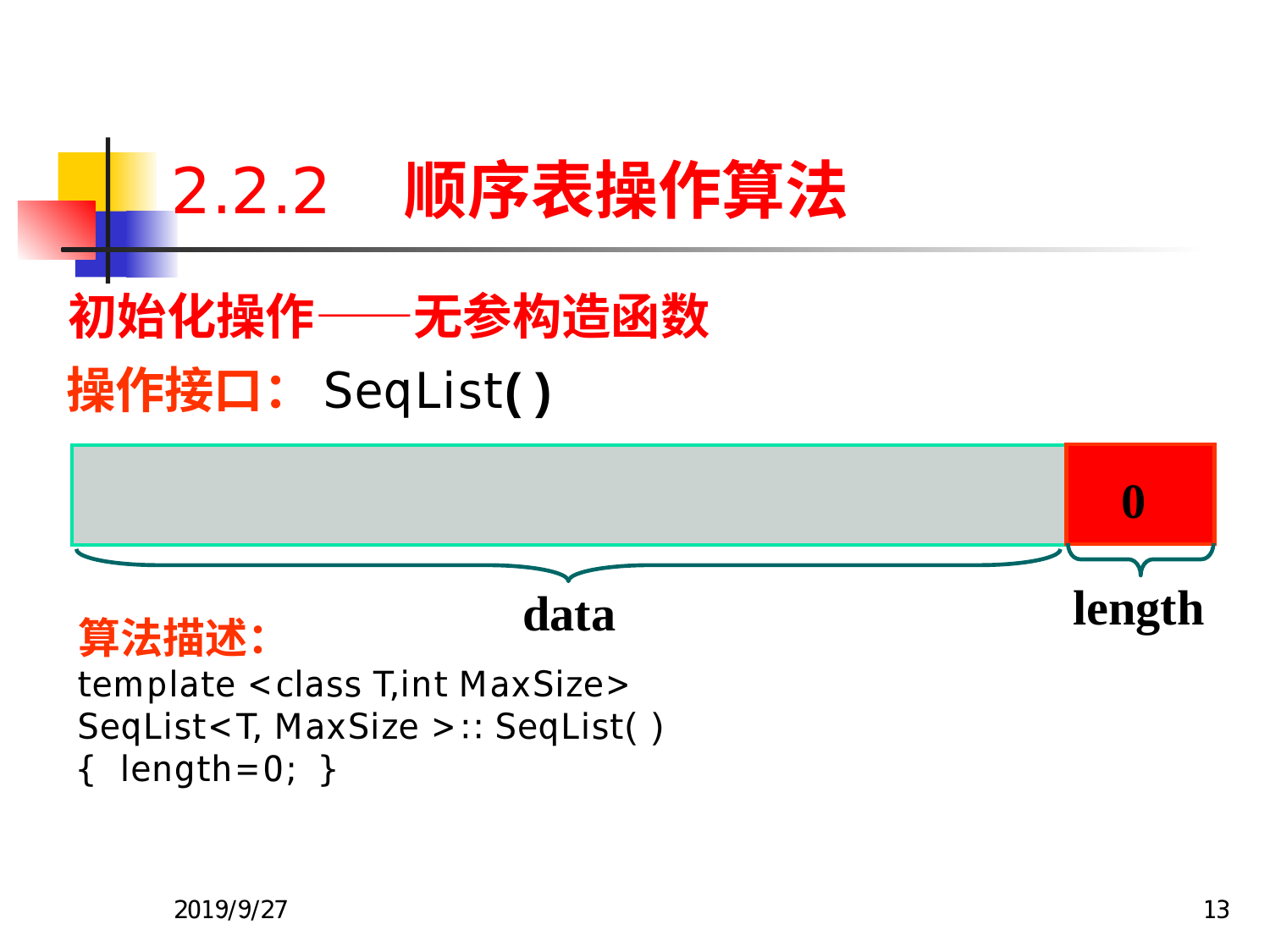

2.2.2   顺序表操作算法
# 初始化操作——无参构造函数
操作接口：SeqList( )

0

length

data
算法描述：
template <class T,int MaxSize>
SeqList<T, MaxSize >:: SeqList( )
{  length=0;  }
2019/9/27
13